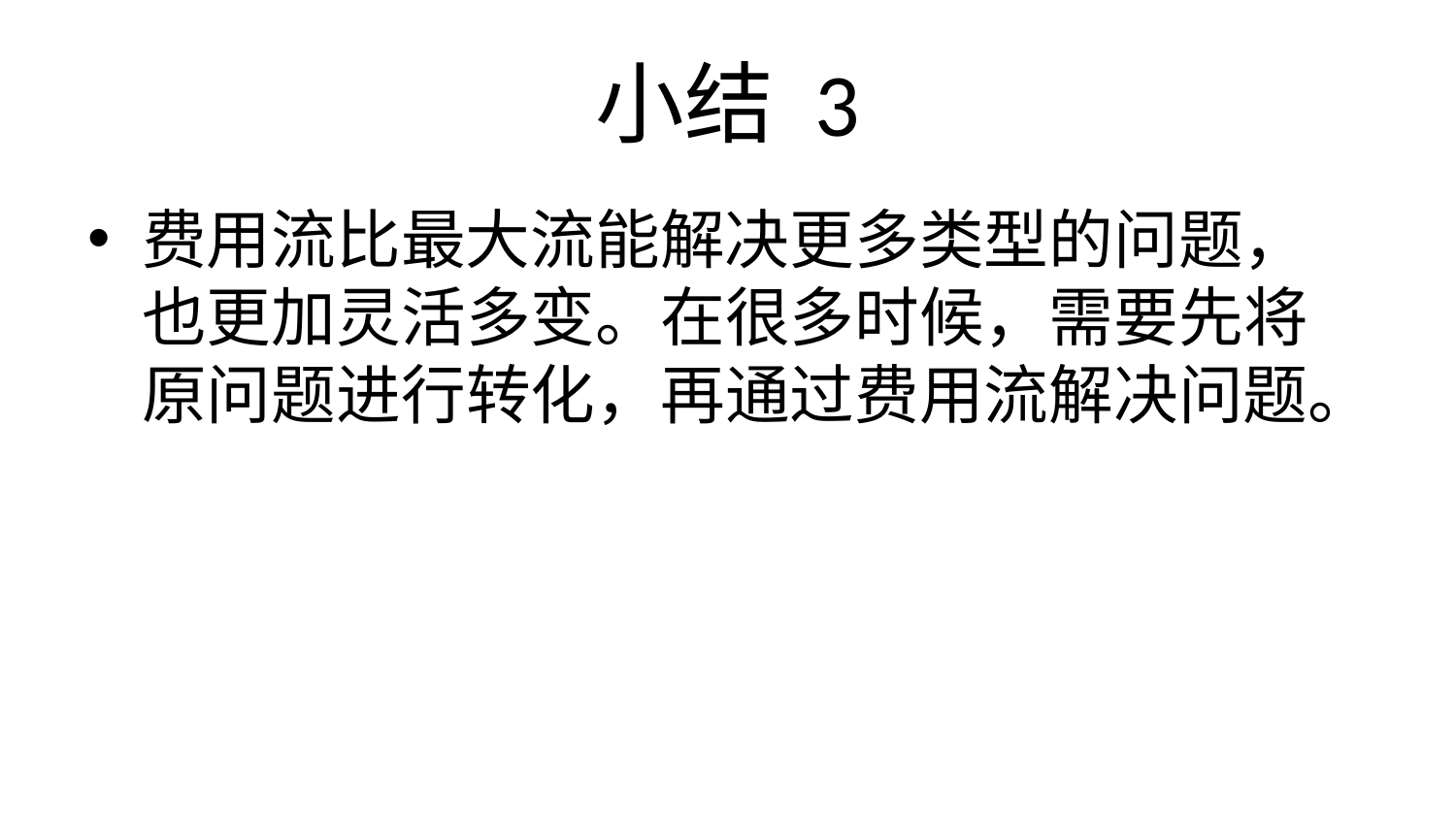

# 小结 3
费用流比最大流能解决更多类型的问题，也更加灵活多变。在很多时候，需要先将原问题进行转化，再通过费用流解决问题。